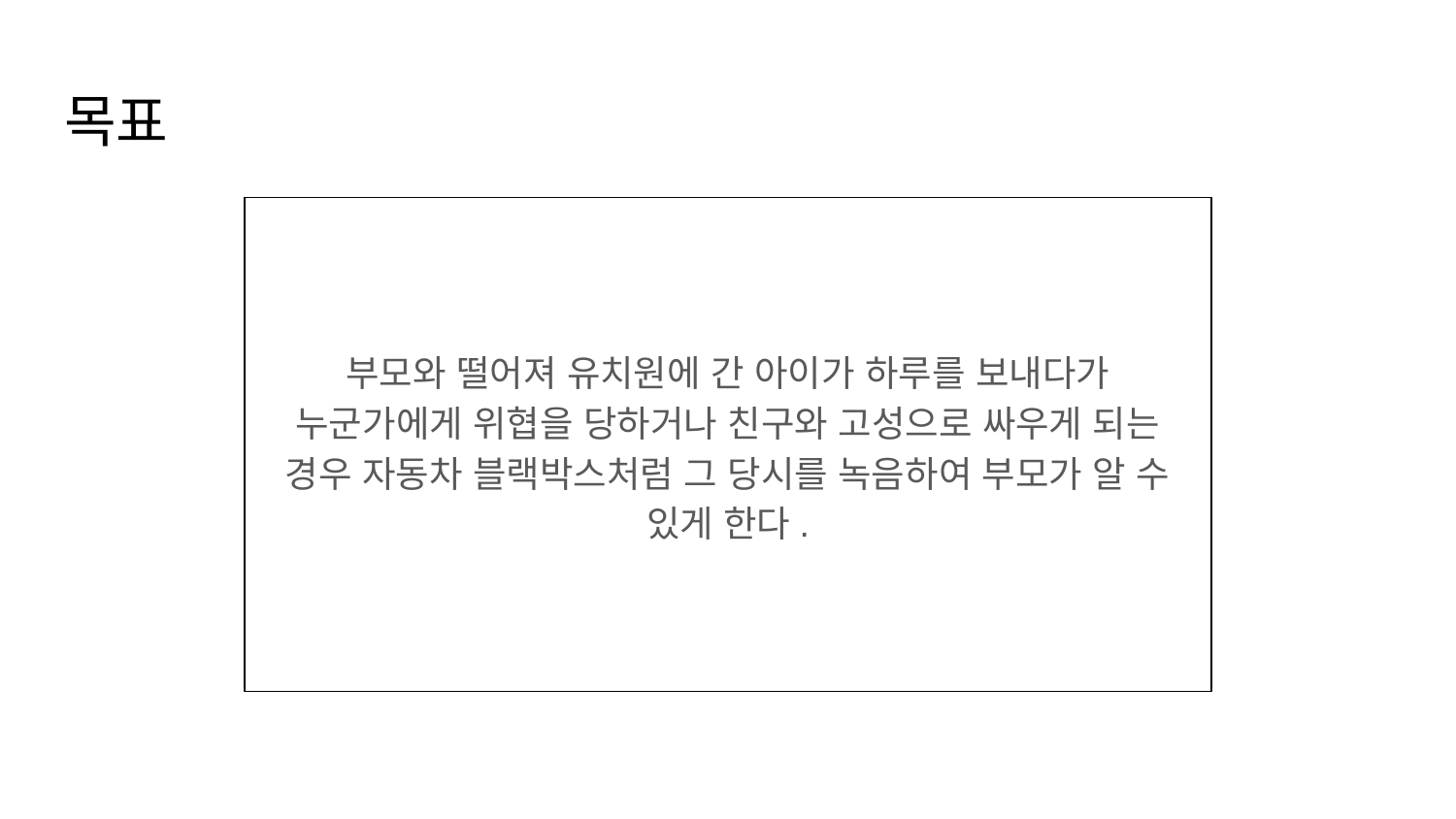

# 목표
부모와 떨어져 유치원에 간 아이가 하루를 보내다가 누군가에게 위협을 당하거나 친구와 고성으로 싸우게 되는 경우 자동차 블랙박스처럼 그 당시를 녹음하여 부모가 알 수 있게 한다.